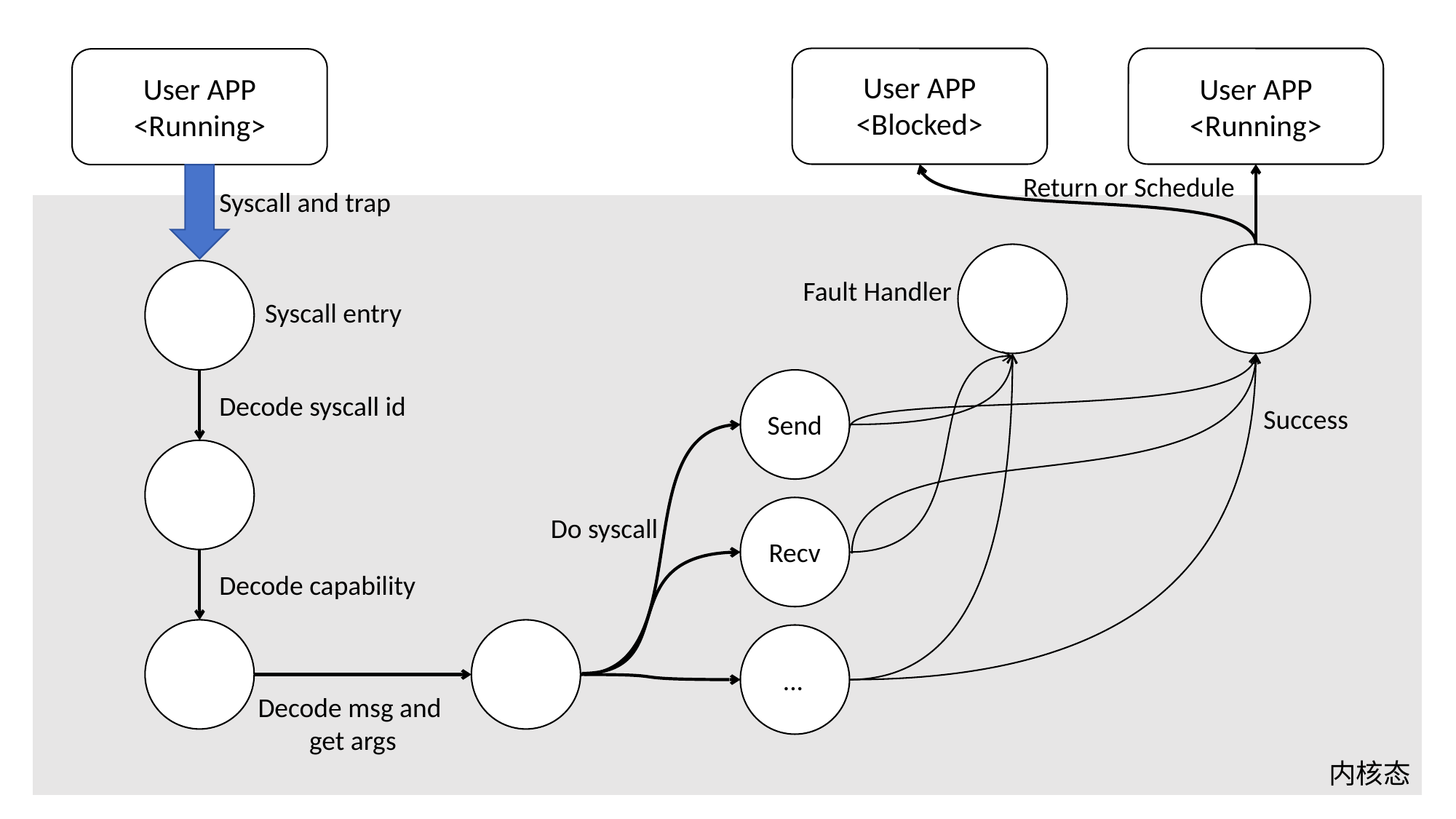

User APP
<Blocked>
User APP
<Running>
User APP
<Running>
Return or Schedule

Syscall and trap

Fault Handler
Syscall entry

Decode syscall id
Success
Send

Do syscall
Recv
Decode capability

...
Decode msg and
get args
内核态